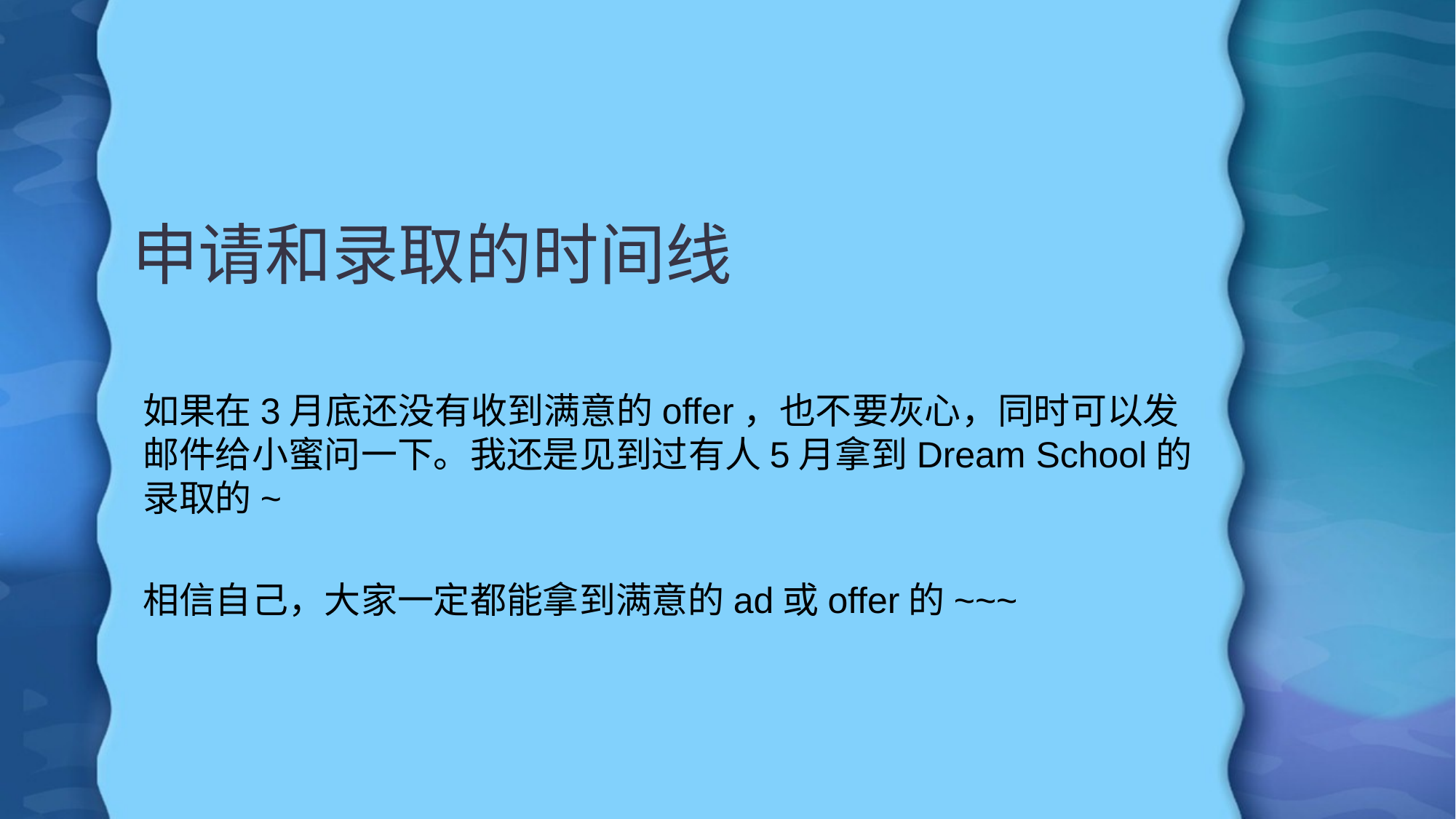

# 申请和录取的时间线
如果在3月底还没有收到满意的offer，也不要灰心，同时可以发邮件给小蜜问一下。我还是见到过有人5月拿到Dream School的录取的~

相信自己，大家一定都能拿到满意的ad或offer的~~~